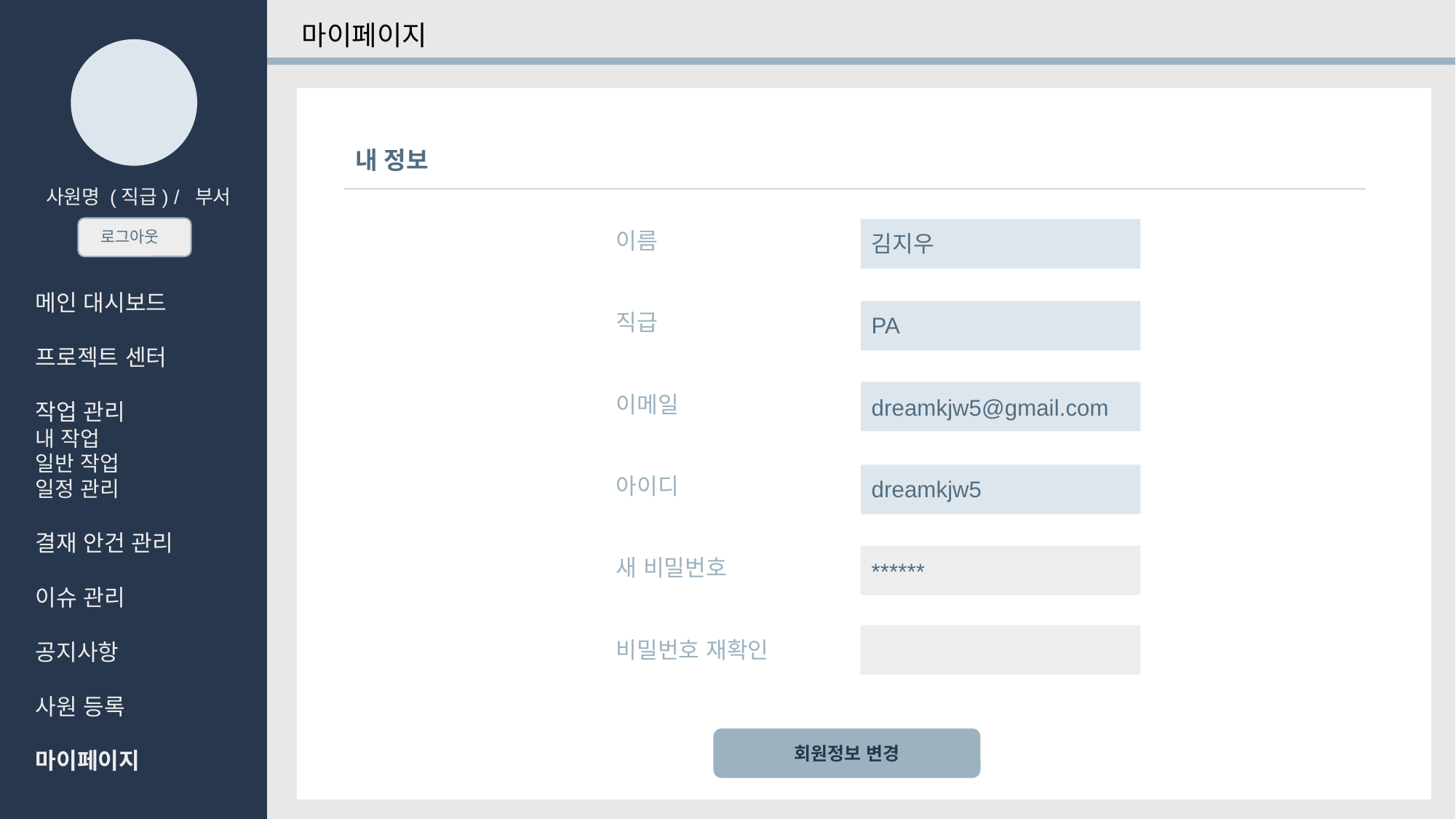

마이페이지

내 정보
사원명 (직급) /  부서

이름

직급

이메일

아이디

새 비밀번호

비밀번호 재확인
로그아웃
김지우

PA

dreamkjw5@gmail.com

dreamkjw5

******

메인 대시보드

프로젝트 센터

작업 관리
내 작업
일반 작업
일정 관리

결재 안건 관리

이슈 관리

공지사항

사원 등록

마이페이지

회원정보 변경